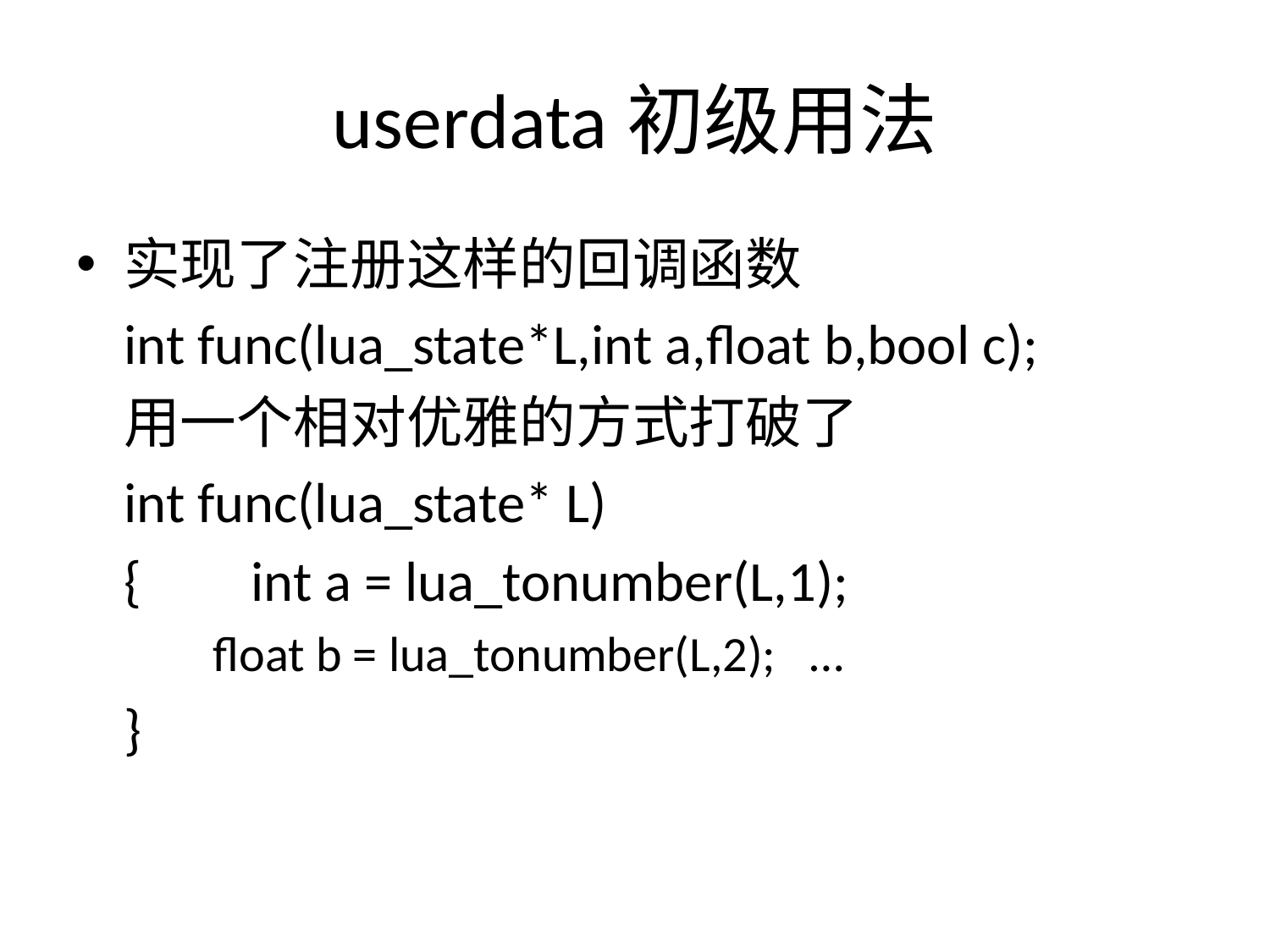

# userdata初级用法
实现了注册这样的回调函数
	int func(lua_state*L,int a,float b,bool c);
	用一个相对优雅的方式打破了
	int func(lua_state* L)
	{	int a = lua_tonumber(L,1);
	   float b = lua_tonumber(L,2);   …
	}